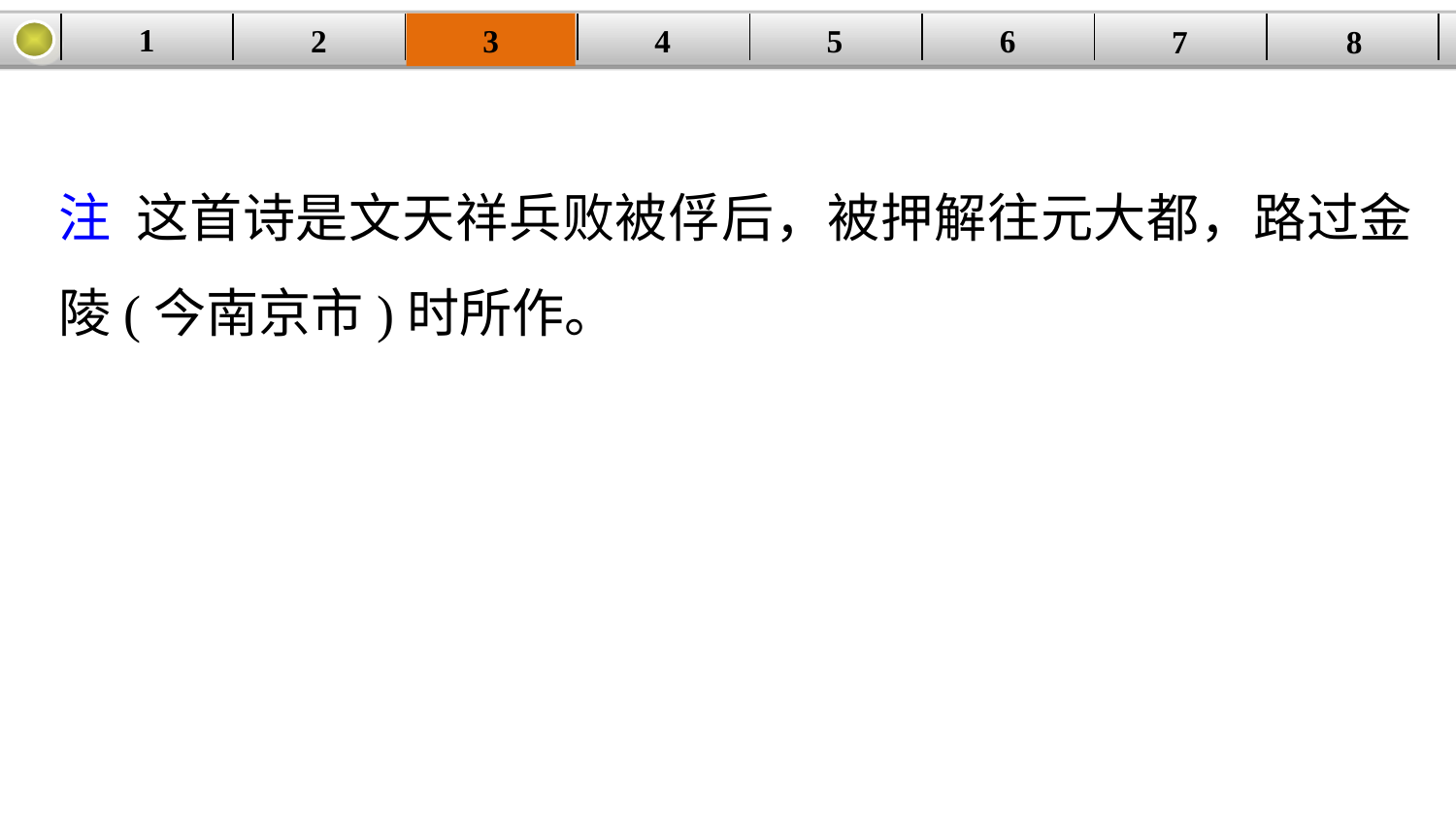

1
2
3
4
|  |  |  |  |  |  |  |  |
| --- | --- | --- | --- | --- | --- | --- | --- |
5
6
7
8

注  这首诗是文天祥兵败被俘后，被押解往元大都，路过金陵(今南京市)时所作。